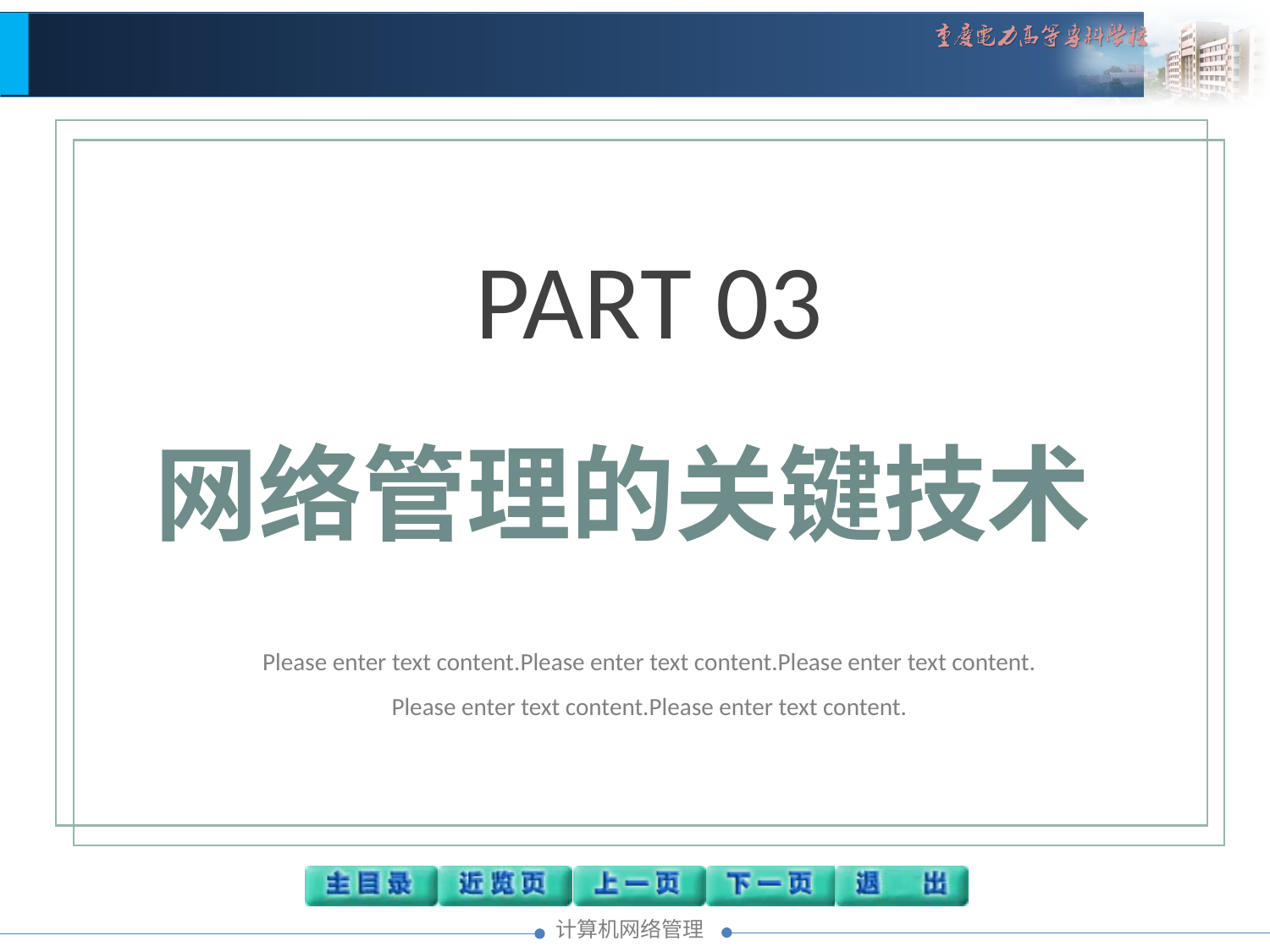

PART 03
网络管理的关键技术
Please enter text content.Please enter text content.Please enter text content.
Please enter text content.Please enter text content.